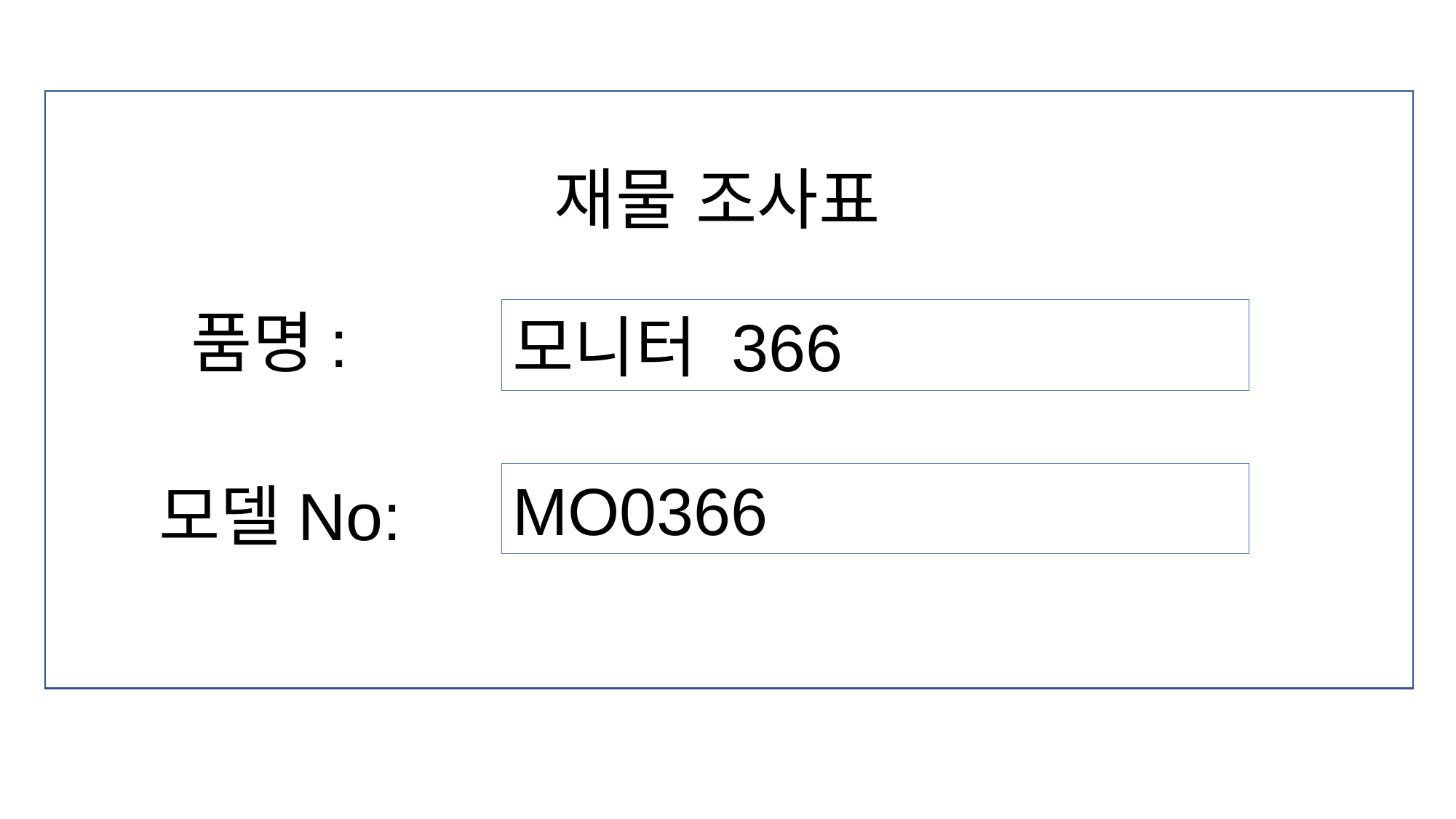

재물 조사표
품명:
모니터 366
MO0366
모델No: